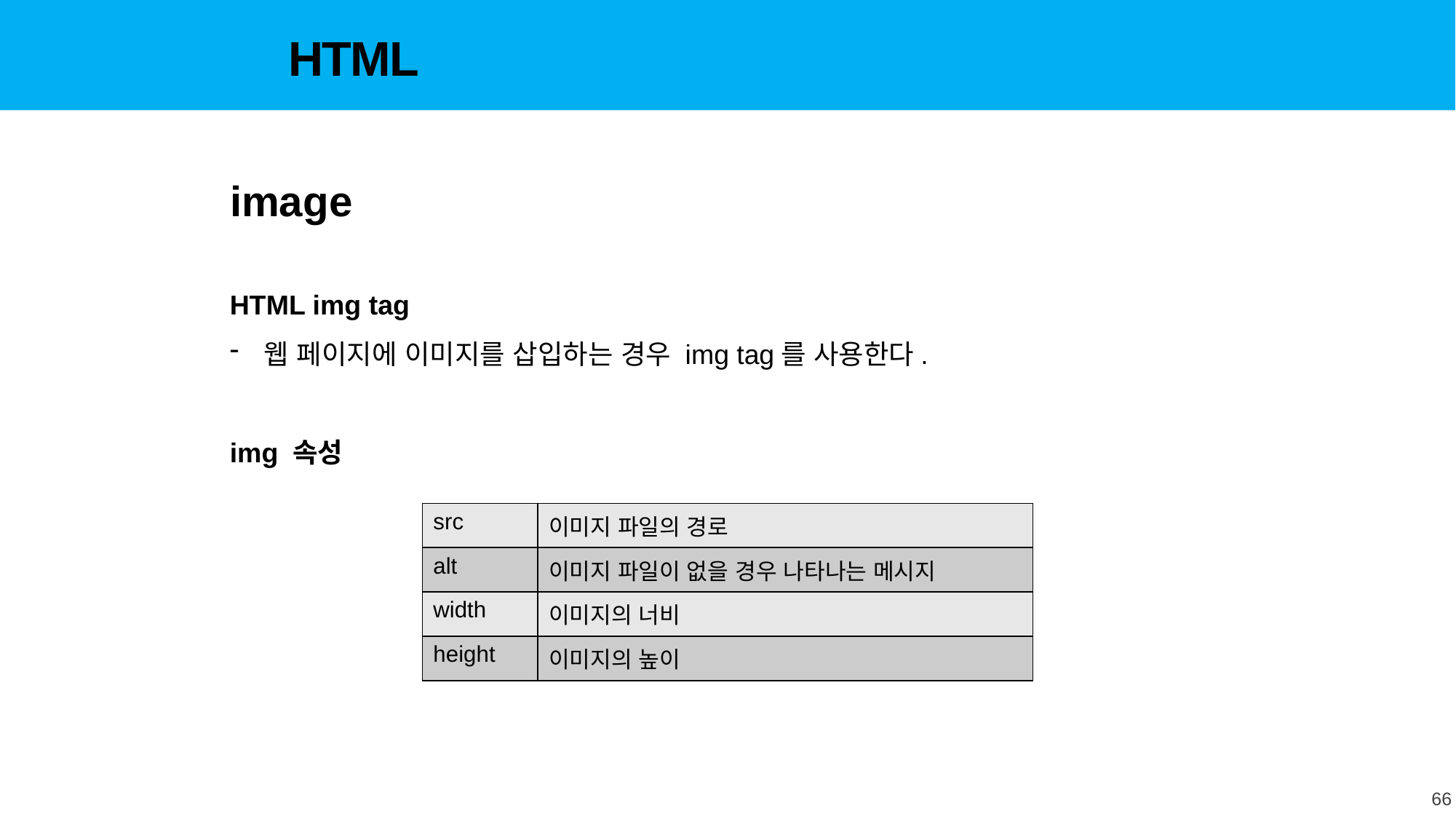

HTML
image
HTML img tag
웹 페이지에 이미지를 삽입하는 경우 img tag를 사용한다.

img 속성
| src | 이미지 파일의 경로 |
| --- | --- |
| alt | 이미지 파일이 없을 경우 나타나는 메시지 |
| width | 이미지의 너비 |
| height | 이미지의 높이 |